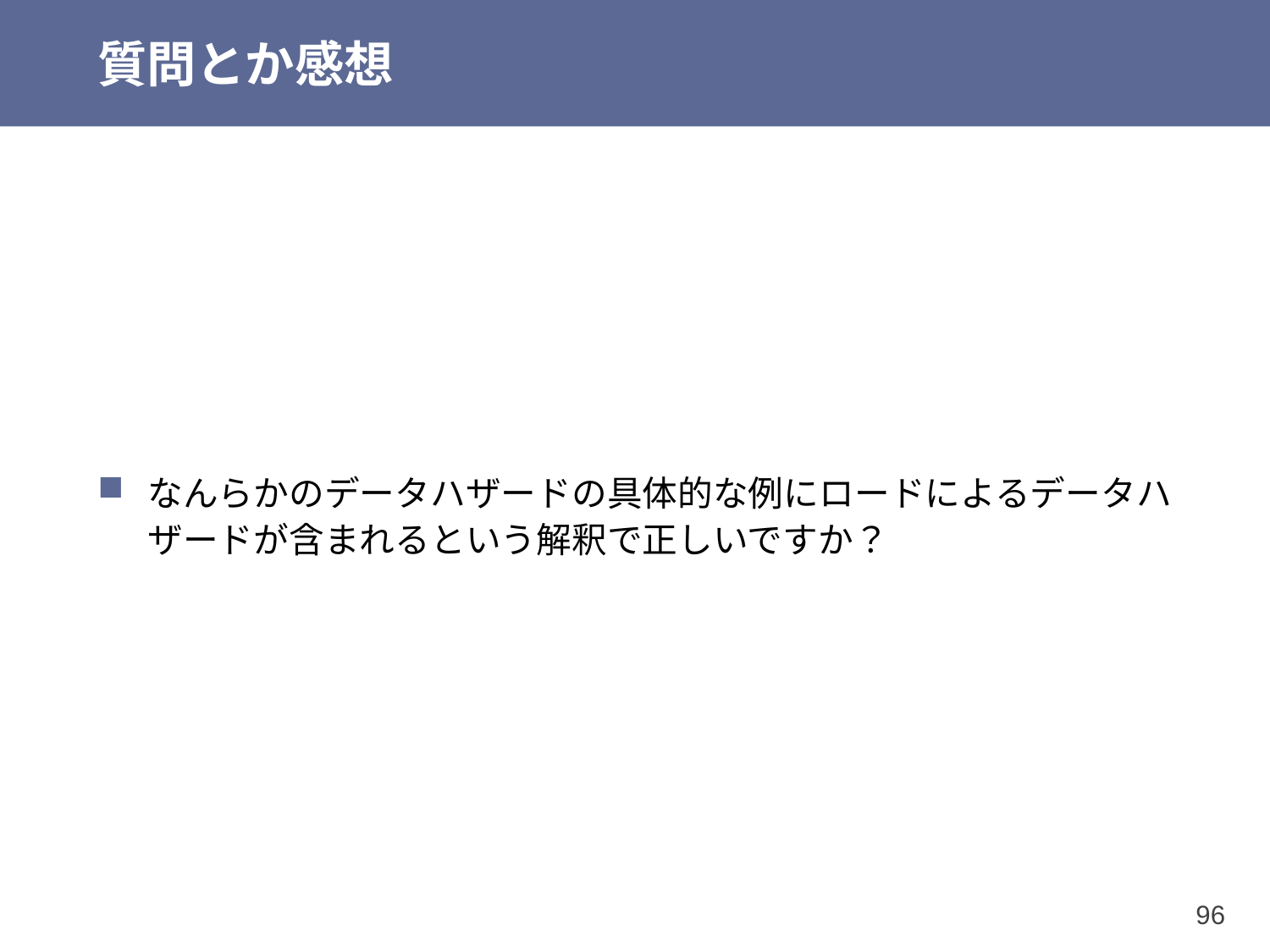

# 質問とか感想
なんらかのデータハザードの具体的な例にロードによるデータハザードが含まれるという解釈で正しいですか？